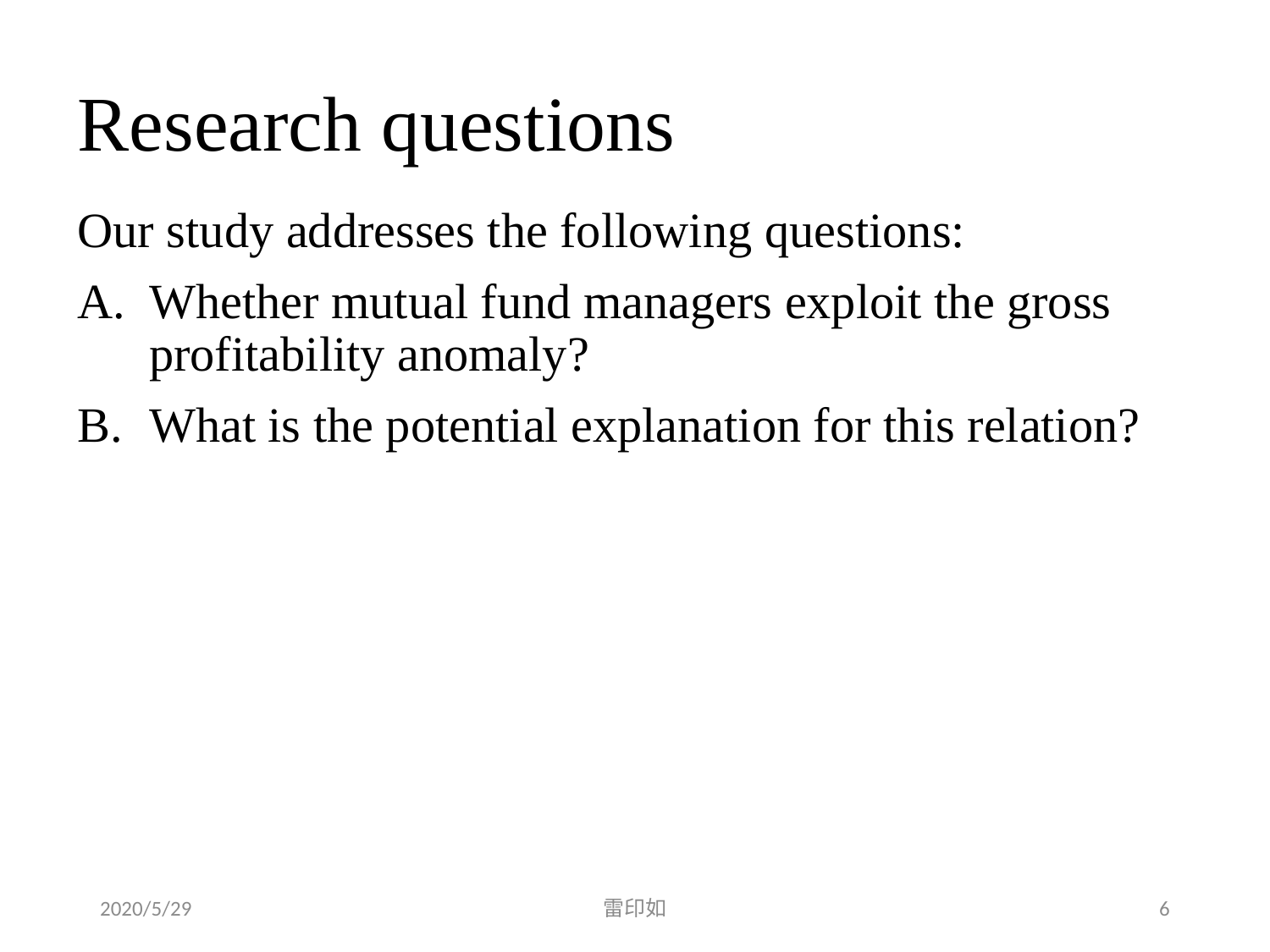

# Research questions
Our study addresses the following questions:
Whether mutual fund managers exploit the gross profitability anomaly?
What is the potential explanation for this relation?
2020/5/29
雷印如
6